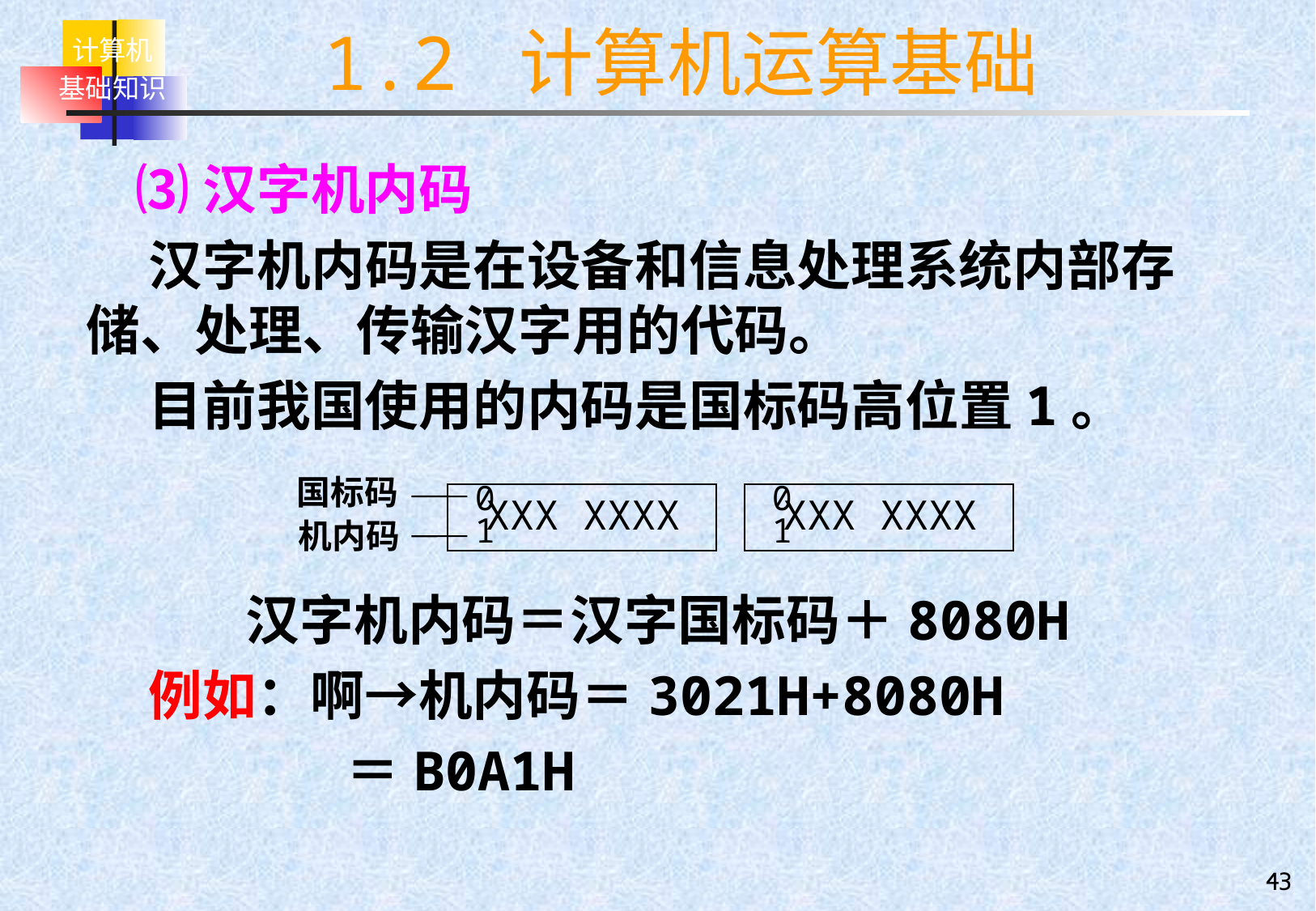

# 1.2 计算机运算基础
    ⑶汉字机内码
    汉字机内码是在设备和信息处理系统内部存储、处理、传输汉字用的代码。
    目前我国使用的内码是国标码高位置1。
国标码
0
1
XXX XXXX

0
1
XXX XXXX

机内码

汉字机内码＝汉字国标码＋8080H
    例如：啊→机内码＝3021H+8080H
                    ＝B0A1H
43